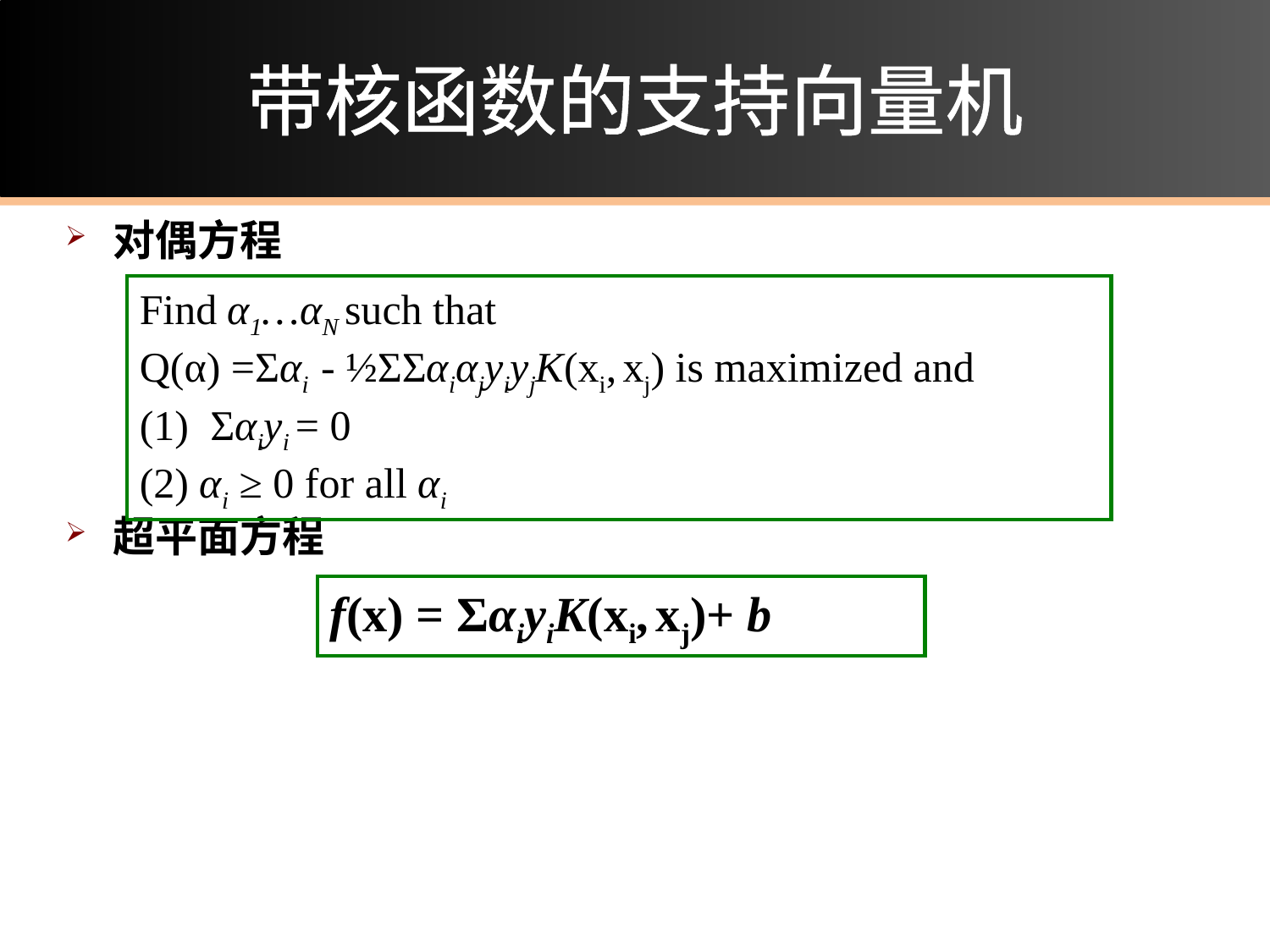

# 带核函数的支持向量机
对偶方程

超平面方程

Find α1…αN such that
Q(α) =Σαi  - ½ΣΣαiαjyiyjK(xi, xj) is maximized and
(1)  Σαiyi = 0
(2) αi ≥ 0 for all αi
f(x) = ΣαiyiK(xi, xj)+ b